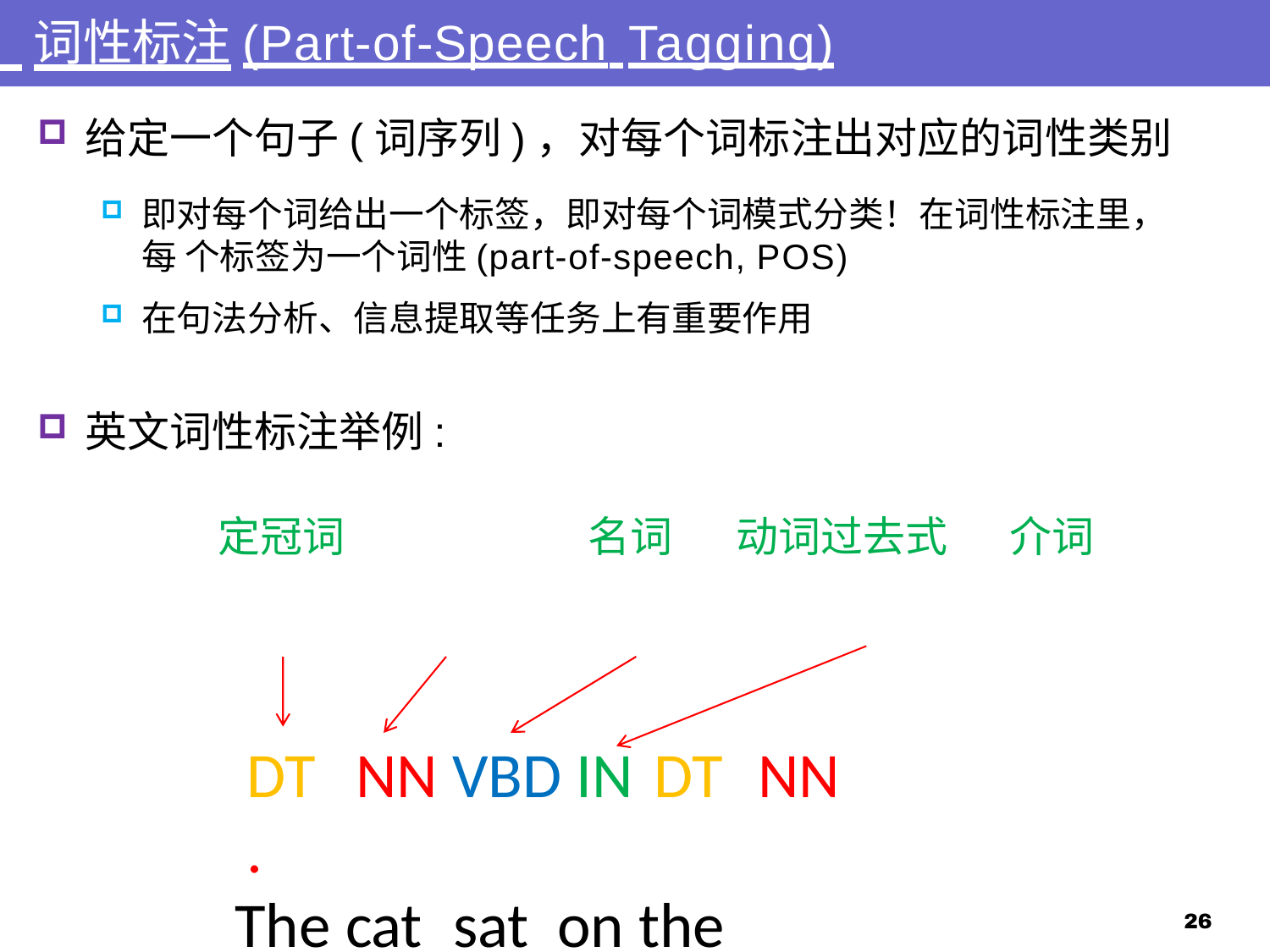

# 词性标注(Part-of-Speech Tagging)
给定一个句子(词序列)，对每个词标注出对应的词性类别
即对每个词给出一个标签，即对每个词模式分类！在词性标注里，每 个标签为一个词性(part-of-speech, POS)
在句法分析、信息提取等任务上有重要作用

英文词性标注举例:

定冠词	名词	动词过去式	介词

DT	NN VBD IN DT	NN	.
The cat	sat	on the mat .
26